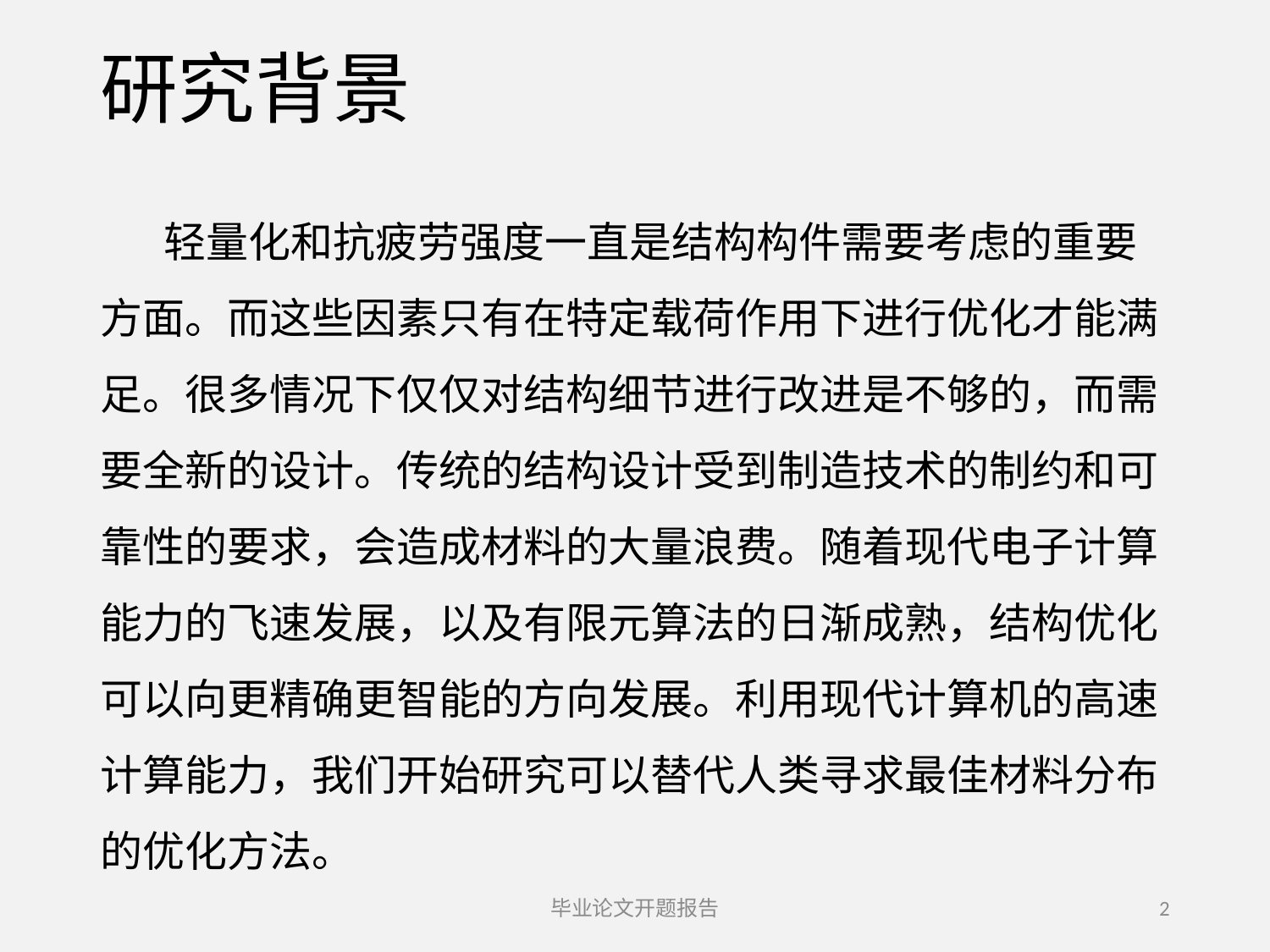

# 研究背景
轻量化和抗疲劳强度一直是结构构件需要考虑的重要方面。而这些因素只有在特定载荷作用下进行优化才能满足。很多情况下仅仅对结构细节进行改进是不够的，而需要全新的设计。传统的结构设计受到制造技术的制约和可靠性的要求，会造成材料的大量浪费。随着现代电子计算能力的飞速发展，以及有限元算法的日渐成熟，结构优化可以向更精确更智能的方向发展。利用现代计算机的高速计算能力，我们开始研究可以替代人类寻求最佳材料分布的优化方法。
毕业论文开题报告
2